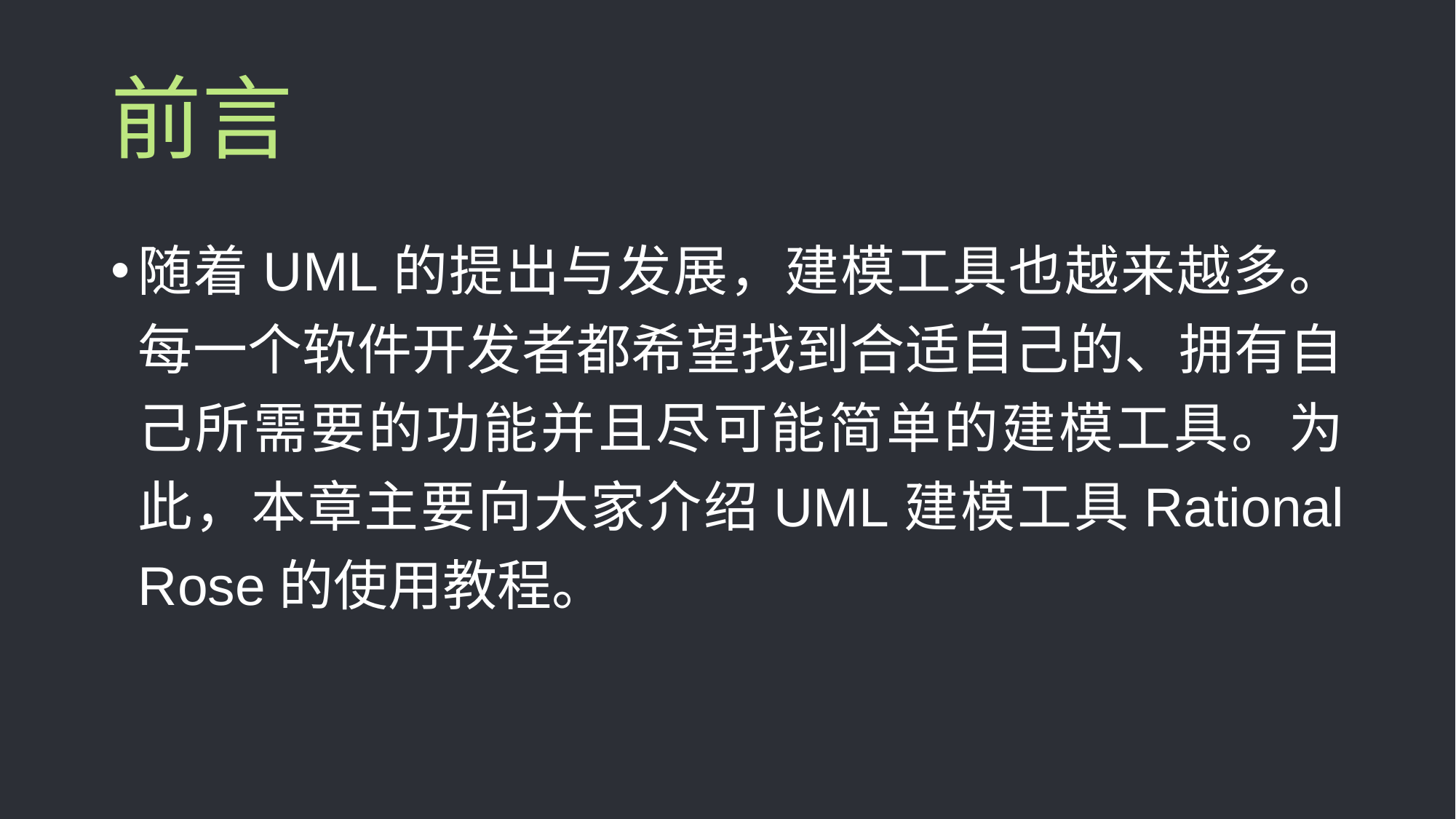

# 前言
随着UML的提出与发展，建模工具也越来越多。每一个软件开发者都希望找到合适自己的、拥有自己所需要的功能并且尽可能简单的建模工具。为此，本章主要向大家介绍UML建模工具Rational Rose的使用教程。